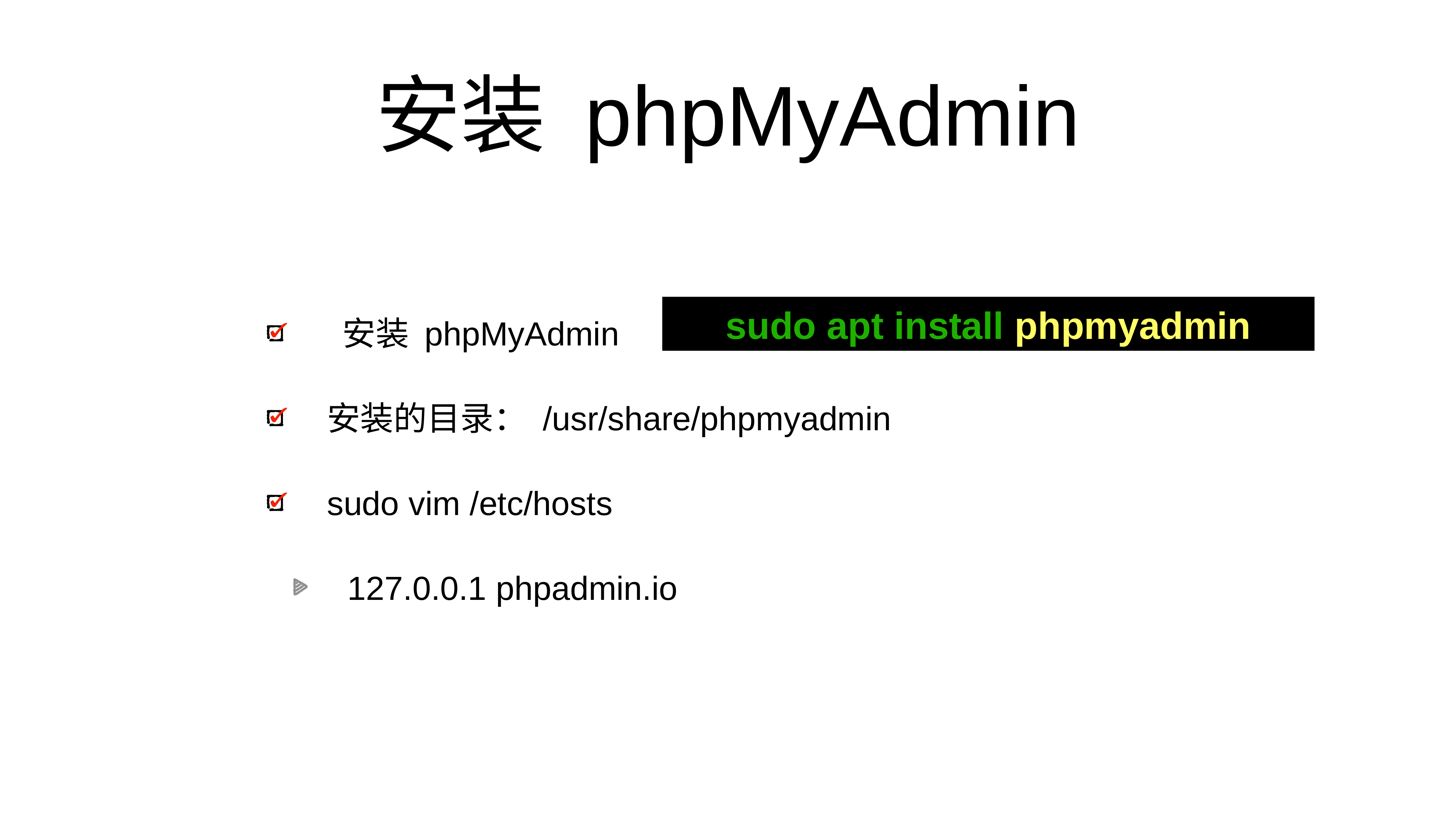

# 安装 phpMyAdmin
 安装 phpMyAdmin
安装的目录： /usr/share/phpmyadmin
sudo vim /etc/hosts
 127.0.0.1 phpadmin.io
sudo apt install phpmyadmin